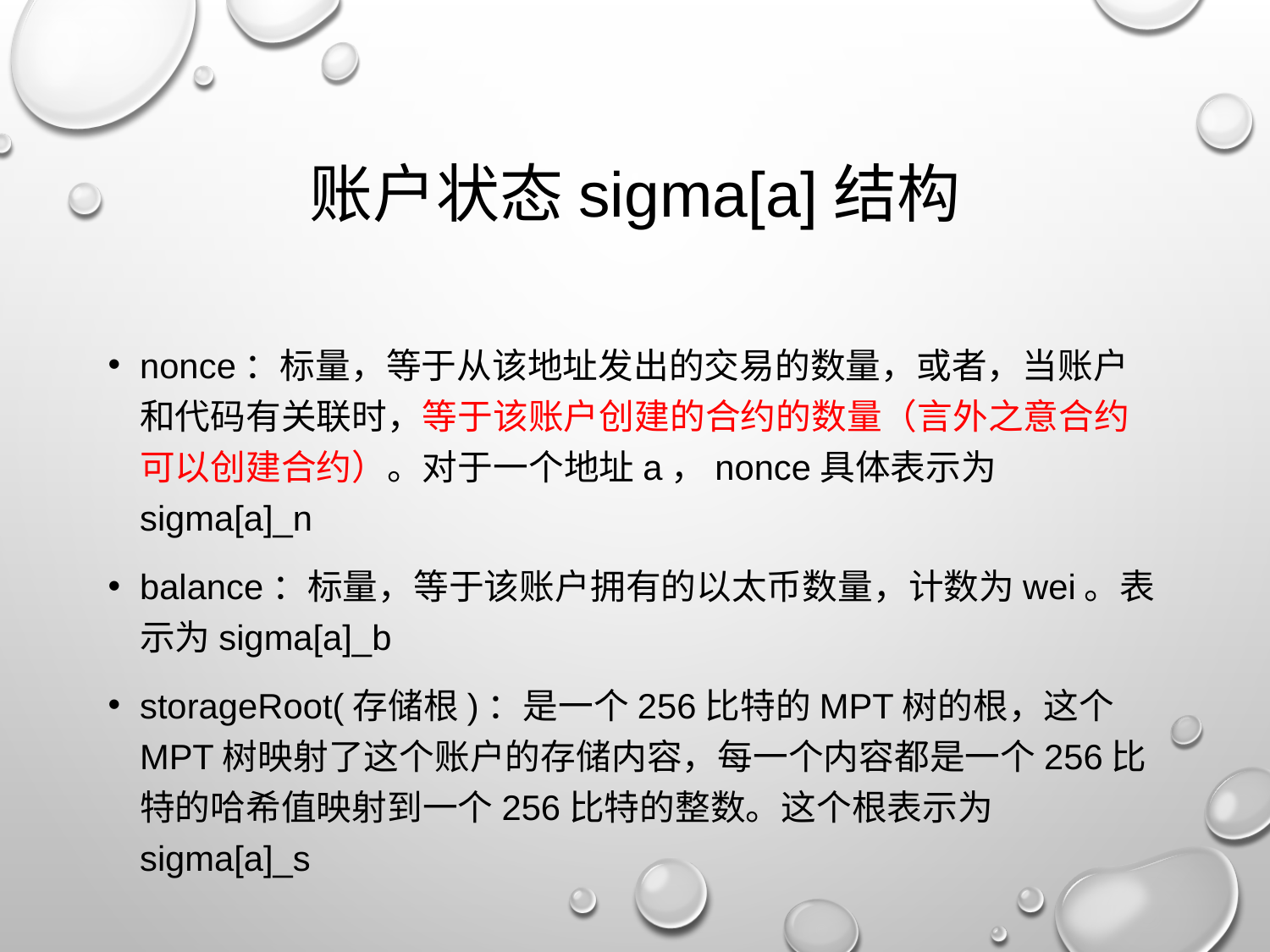

# 账户状态sigma[a]结构
nonce：标量，等于从该地址发出的交易的数量，或者，当账户和代码有关联时，等于该账户创建的合约的数量（言外之意合约可以创建合约）。对于一个地址a，nonce具体表示为sigma[a]_n
balance：标量，等于该账户拥有的以太币数量，计数为wei。表示为sigma[a]_b
storageRoot(存储根)：是一个256比特的MPT树的根，这个MPT树映射了这个账户的存储内容，每一个内容都是一个256比特的哈希值映射到一个256比特的整数。这个根表示为sigma[a]_s